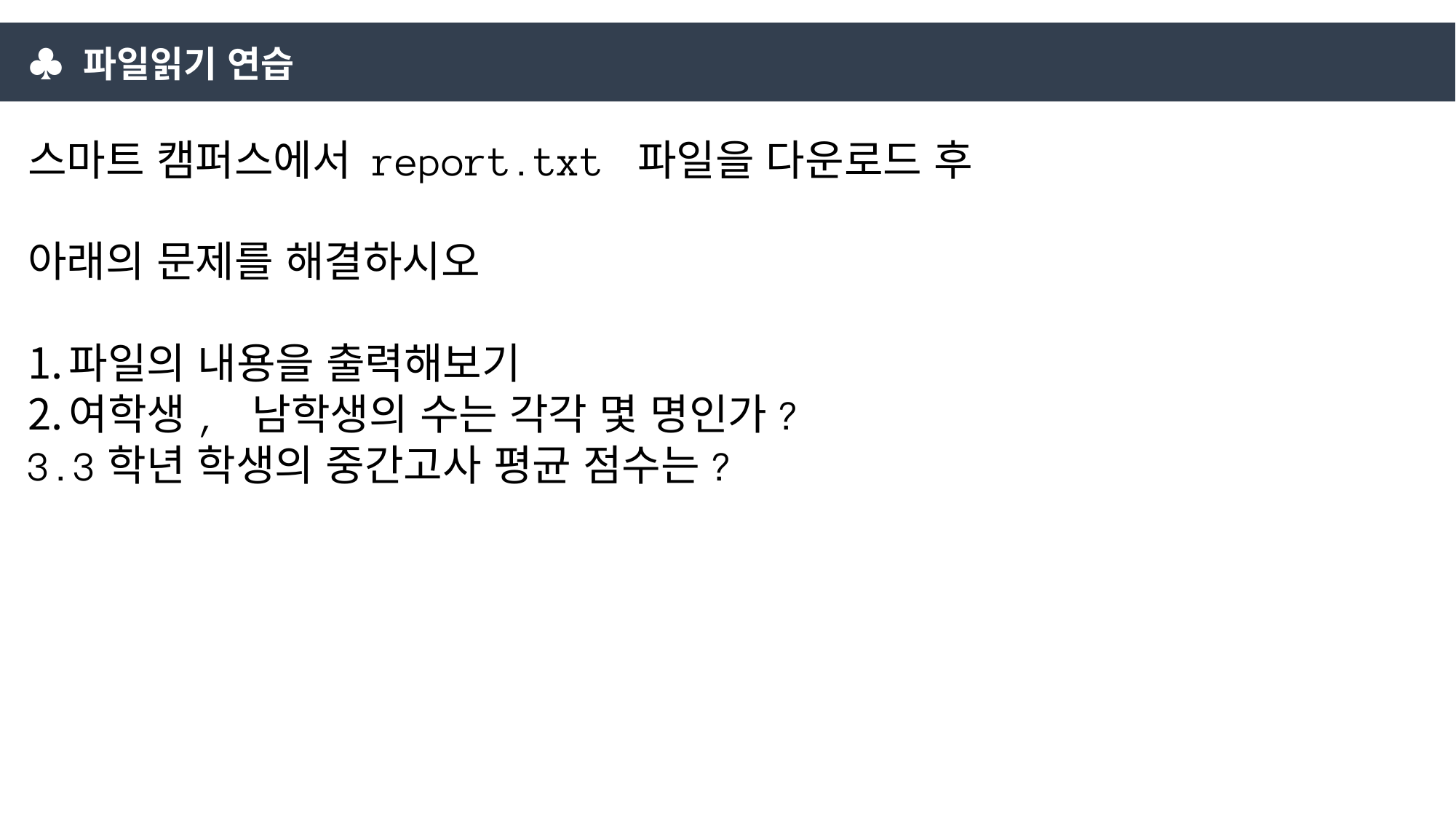

♣ 파일읽기 연습
스마트 캠퍼스에서 report.txt 파일을 다운로드 후

아래의 문제를 해결하시오

파일의 내용을 출력해보기
여학생, 남학생의 수는 각각 몇 명인가?
3학년 학생의 중간고사 평균 점수는?